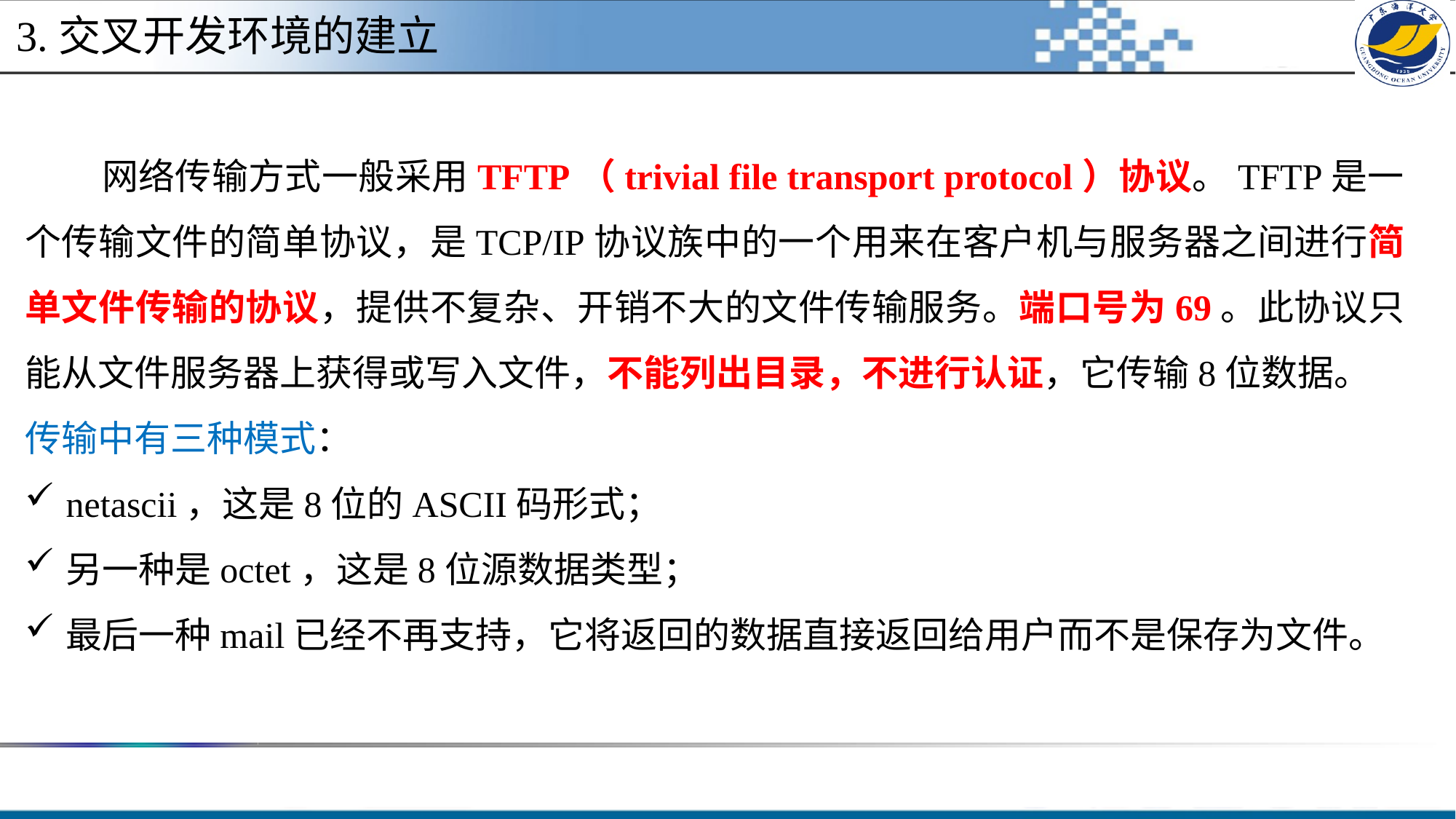

3.交叉开发环境的建立
        网络传输方式一般采用TFTP（trivial file transport protocol）协议。TFTP是一个传输文件的简单协议，是TCP/IP协议族中的一个用来在客户机与服务器之间进行简单文件传输的协议，提供不复杂、开销不大的文件传输服务。端口号为69。此协议只能从文件服务器上获得或写入文件，不能列出目录，不进行认证，它传输8位数据。
传输中有三种模式：
netascii，这是8位的ASCII码形式；
另一种是octet，这是8位源数据类型；
最后一种mail已经不再支持，它将返回的数据直接返回给用户而不是保存为文件。